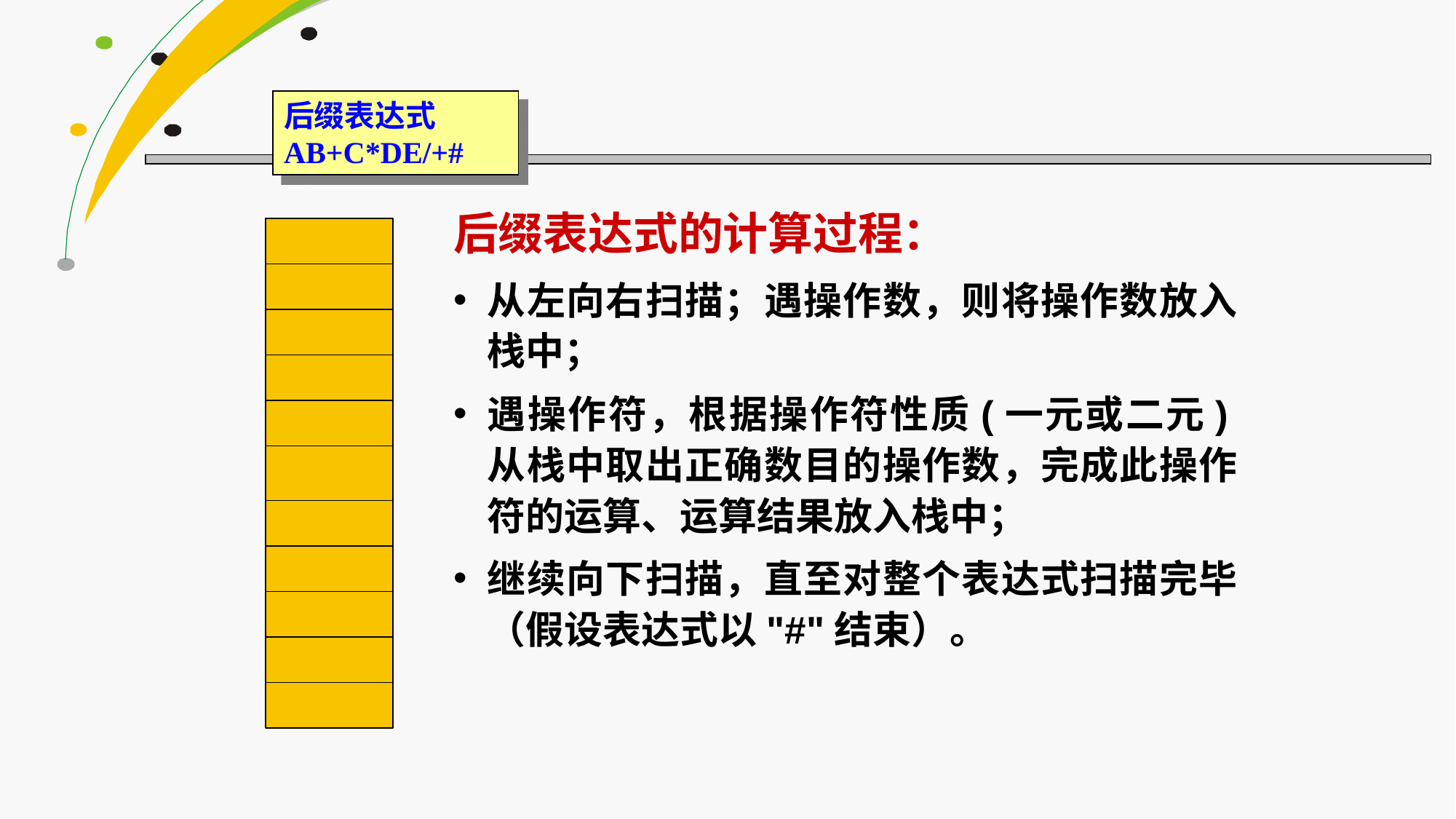

后缀表达式
AB+C*DE/+#
后缀表达式的计算过程：
从左向右扫描；遇操作数，则将操作数放入栈中；
遇操作符，根据操作符性质(一元或二元)从栈中取出正确数目的操作数，完成此操作符的运算、运算结果放入栈中；
继续向下扫描，直至对整个表达式扫描完毕（假设表达式以"#"结束）。